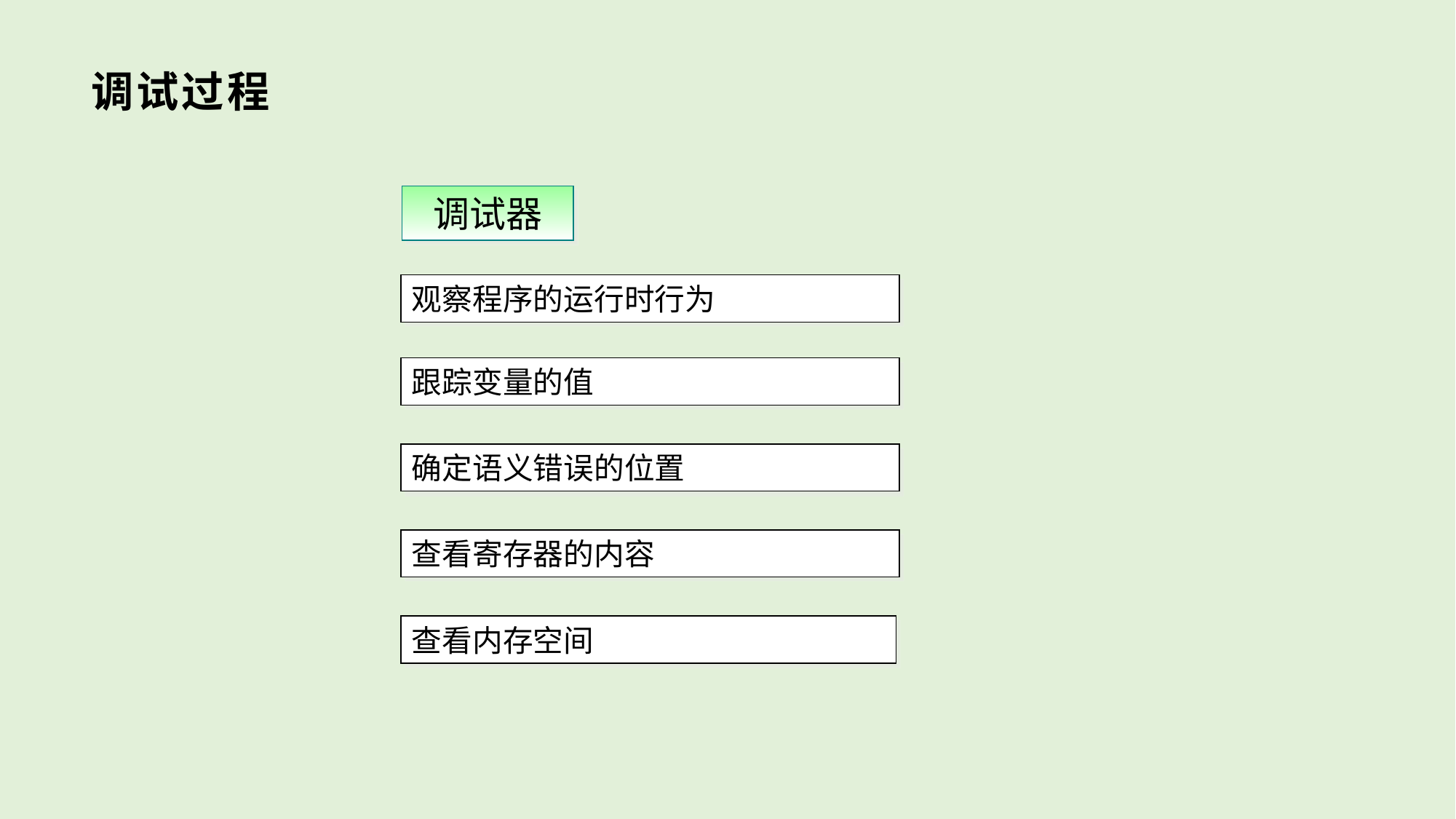

# 调试过程
调试器
观察程序的运行时行为
跟踪变量的值
确定语义错误的位置
查看寄存器的内容
查看内存空间